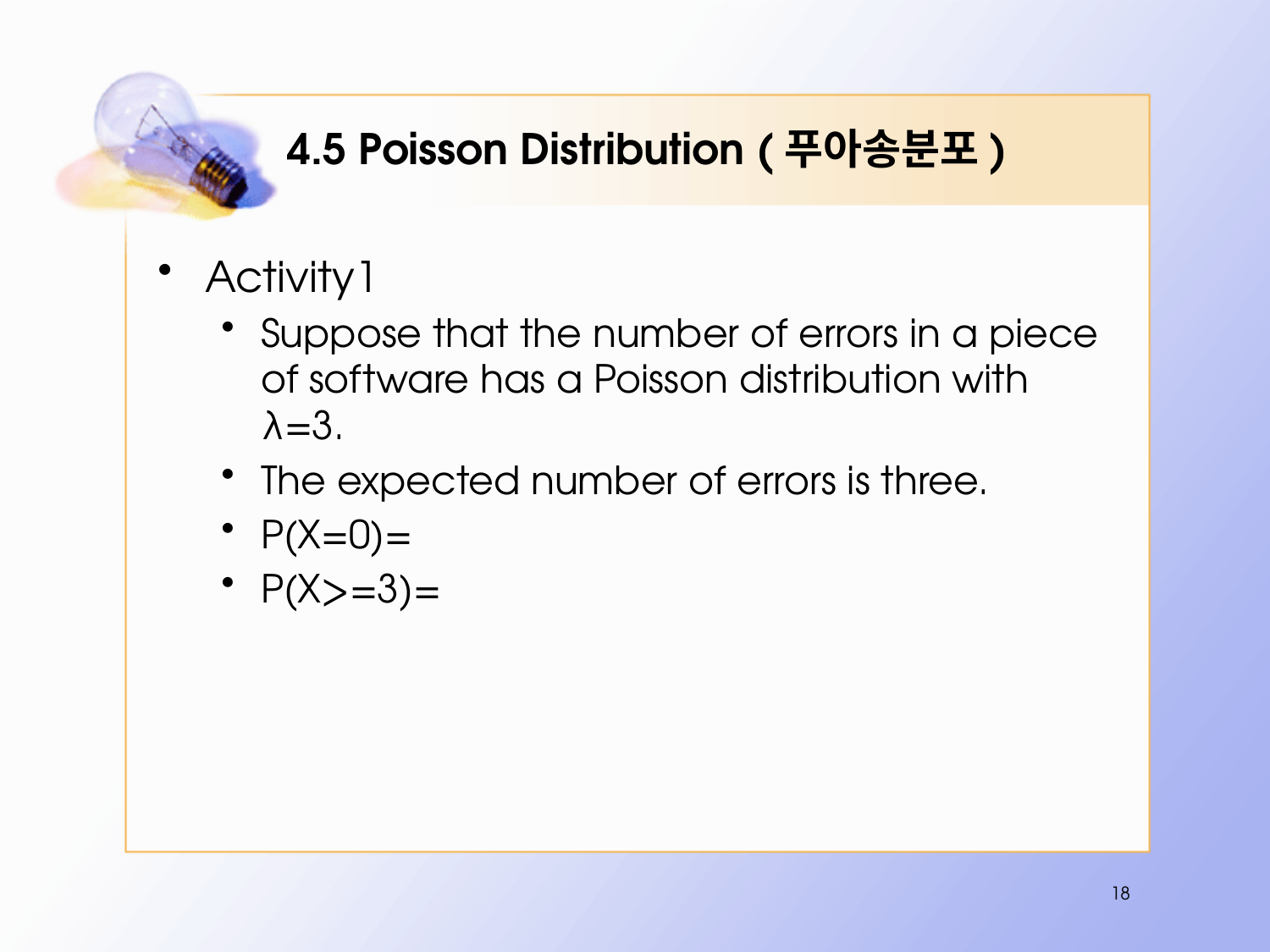

# 4.5 Poisson Distribution (푸아송분포)
Activity1
Suppose that the number of errors in a piece of software has a Poisson distribution with λ=3.
The expected number of errors is three.
P(X=0)=
P(X>=3)=
18